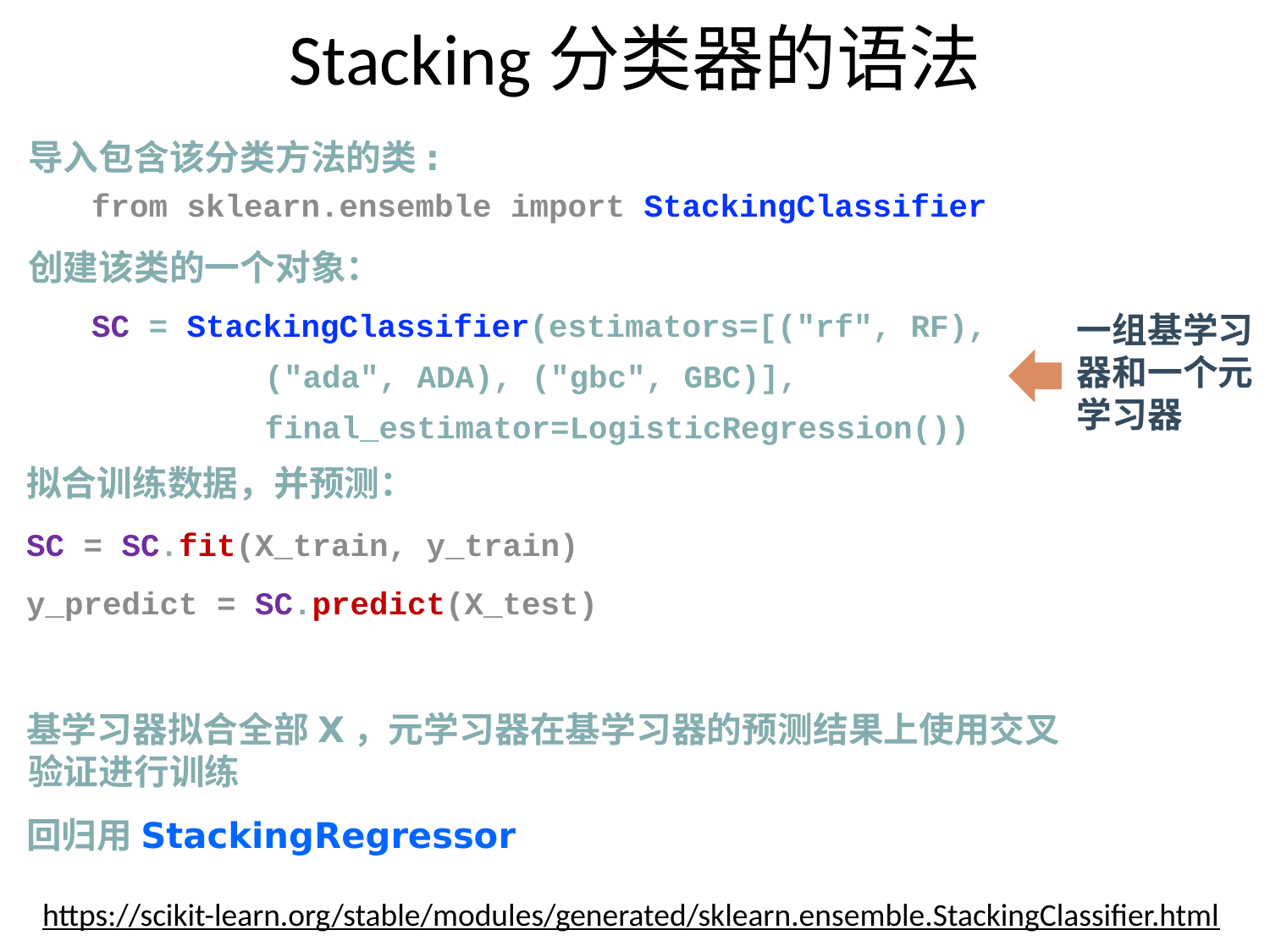

# Stacking分类器的语法
导入包含该分类方法的类:
from sklearn.ensemble import StackingClassifier
创建该类的一个对象：
SC = StackingClassifier(estimators=[("rf", RF), ("ada", ADA), ("gbc", GBC)], final_estimator=LogisticRegression())
拟合训练数据，并预测：
SC = SC.fit(X_train, y_train)
y_predict = SC.predict(X_test)

基学习器拟合全部X，元学习器在基学习器的预测结果上使用交叉验证进行训练
回归用StackingRegressor
一组基学习器和一个元学习器

https://scikit-learn.org/stable/modules/generated/sklearn.ensemble.StackingClassifier.html